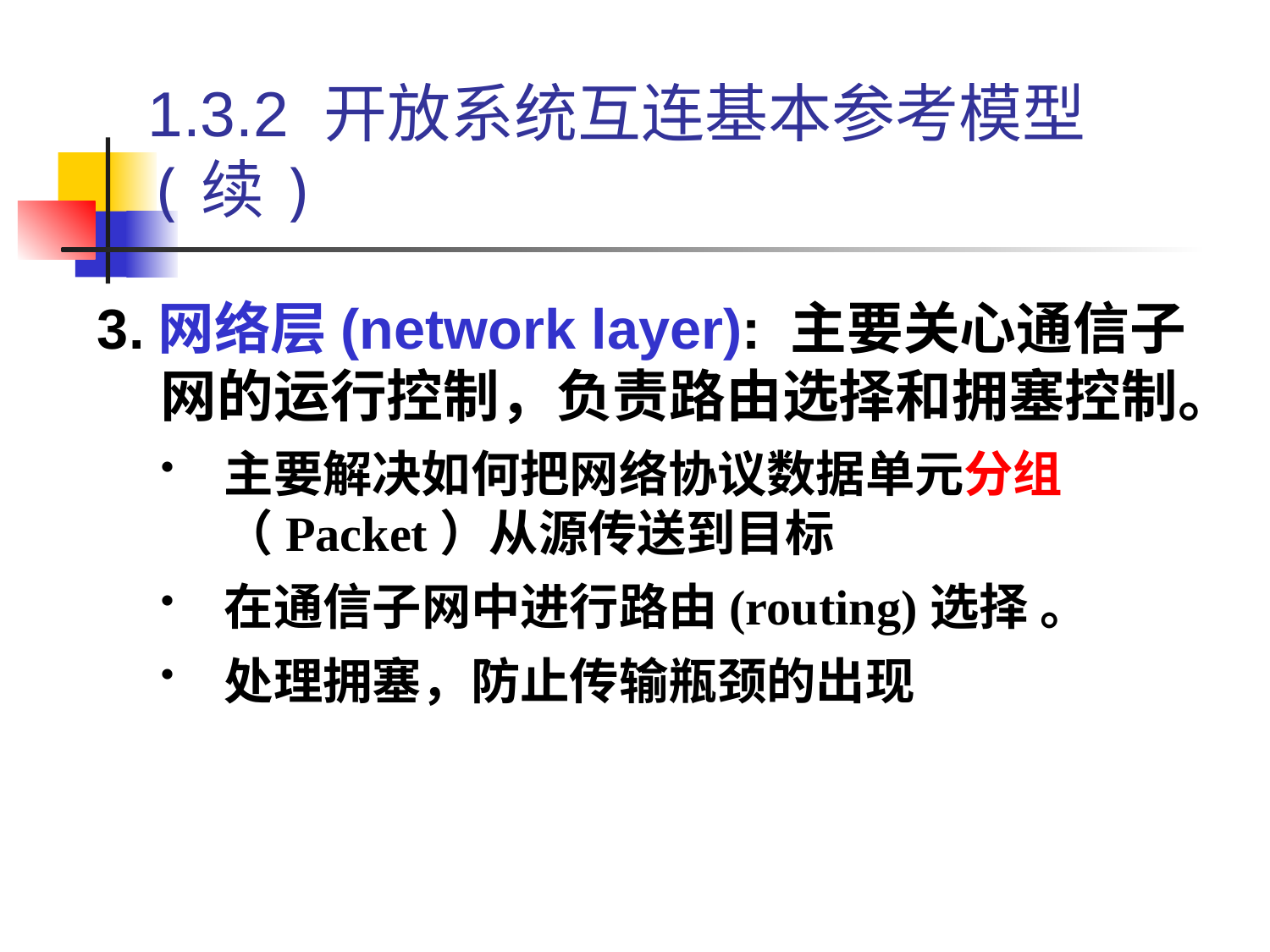

# 1.3.2 开放系统互连基本参考模型(续)
3.网络层(network layer): 主要关心通信子网的运行控制，负责路由选择和拥塞控制。
主要解决如何把网络协议数据单元分组（Packet）从源传送到目标
在通信子网中进行路由(routing)选择 。
处理拥塞，防止传输瓶颈的出现